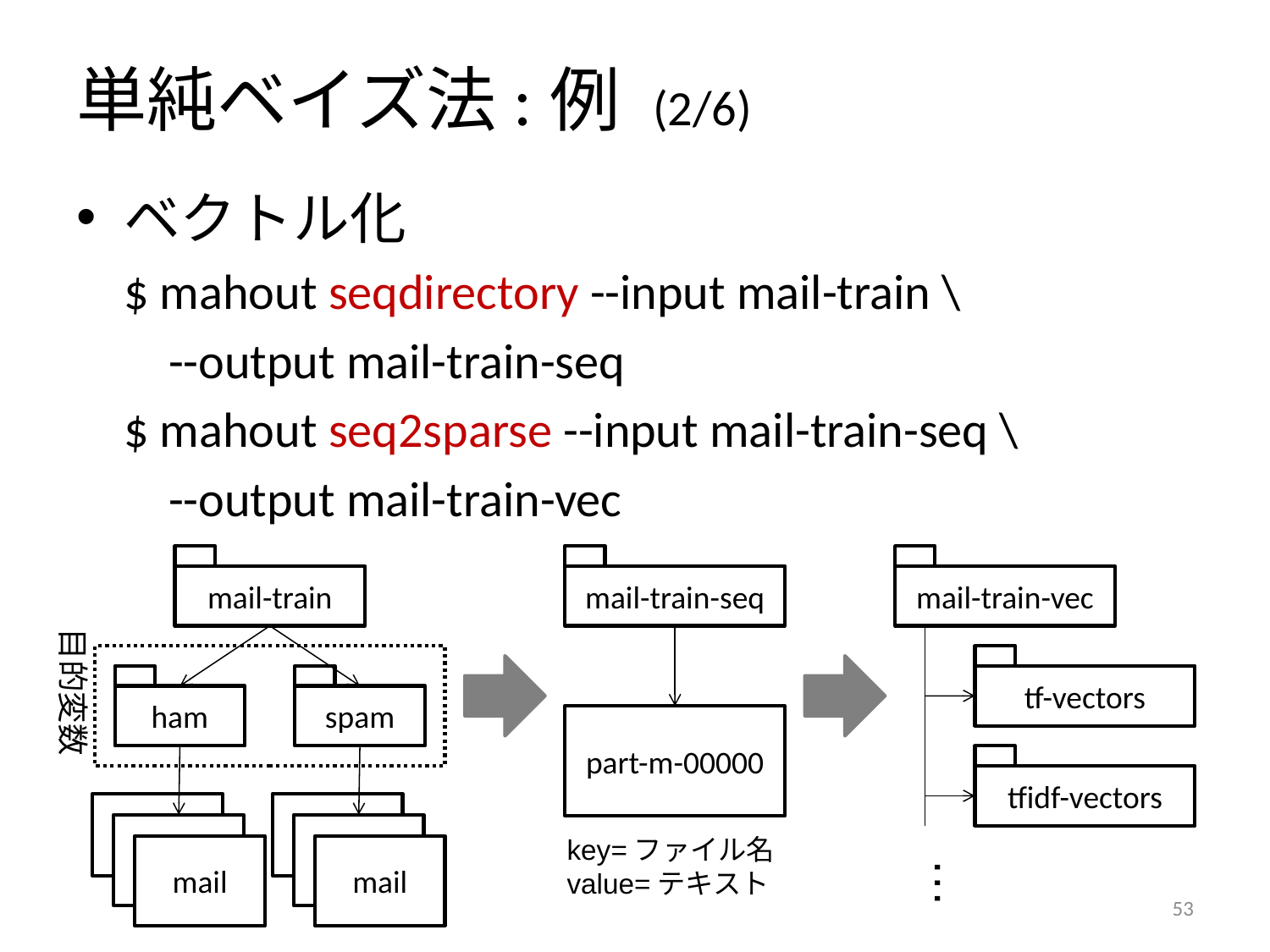

# 単純ベイズ法:例 (2/6)
ベクトル化
	$ mahout seqdirectory --input mail-train \
	    --output mail-train-seq
	$ mahout seq2sparse --input mail-train-seq \
	    --output mail-train-vec

mail-train
mail-train-seq
mail-train-vec
目的変数

tf-vectors
ham
spam
part-m-00000

tfidf-vectors
mail1
mail1
mail1
mail1
key=ファイル名
value=テキスト
mail
mail
…
53